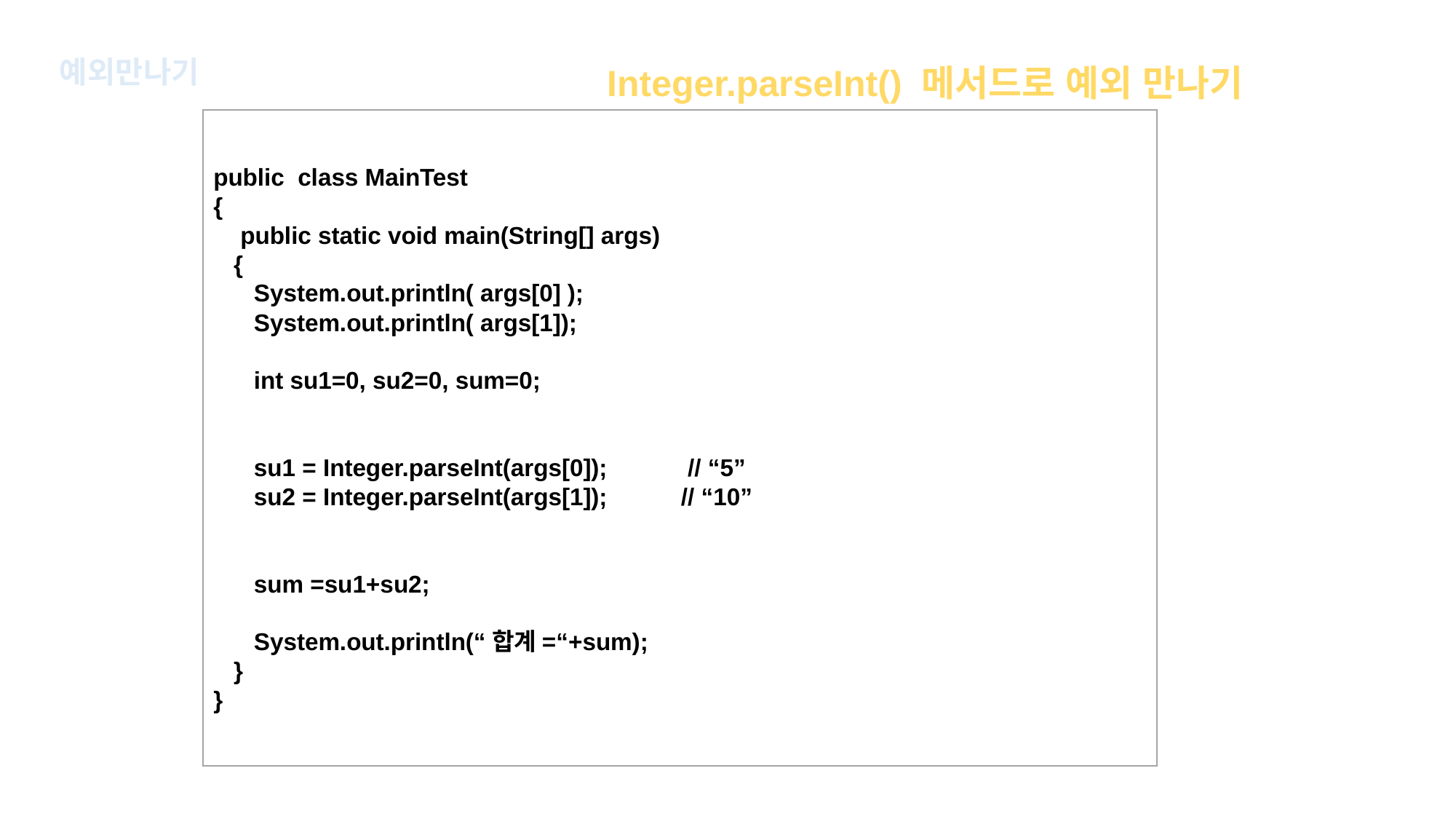

예외만나기
Integer.parseInt() 메서드로 예외 만나기
public  class MainTest
{
    public static void main(String[] args)
   {
      System.out.println( args[0] );
      System.out.println( args[1]);

      int su1=0, su2=0, sum=0;

      su1 = Integer.parseInt(args[0]);            // “5”
      su2 = Integer.parseInt(args[1]);           // “10”

      sum =su1+su2;

      System.out.println(“합계=“+sum);
   }
}